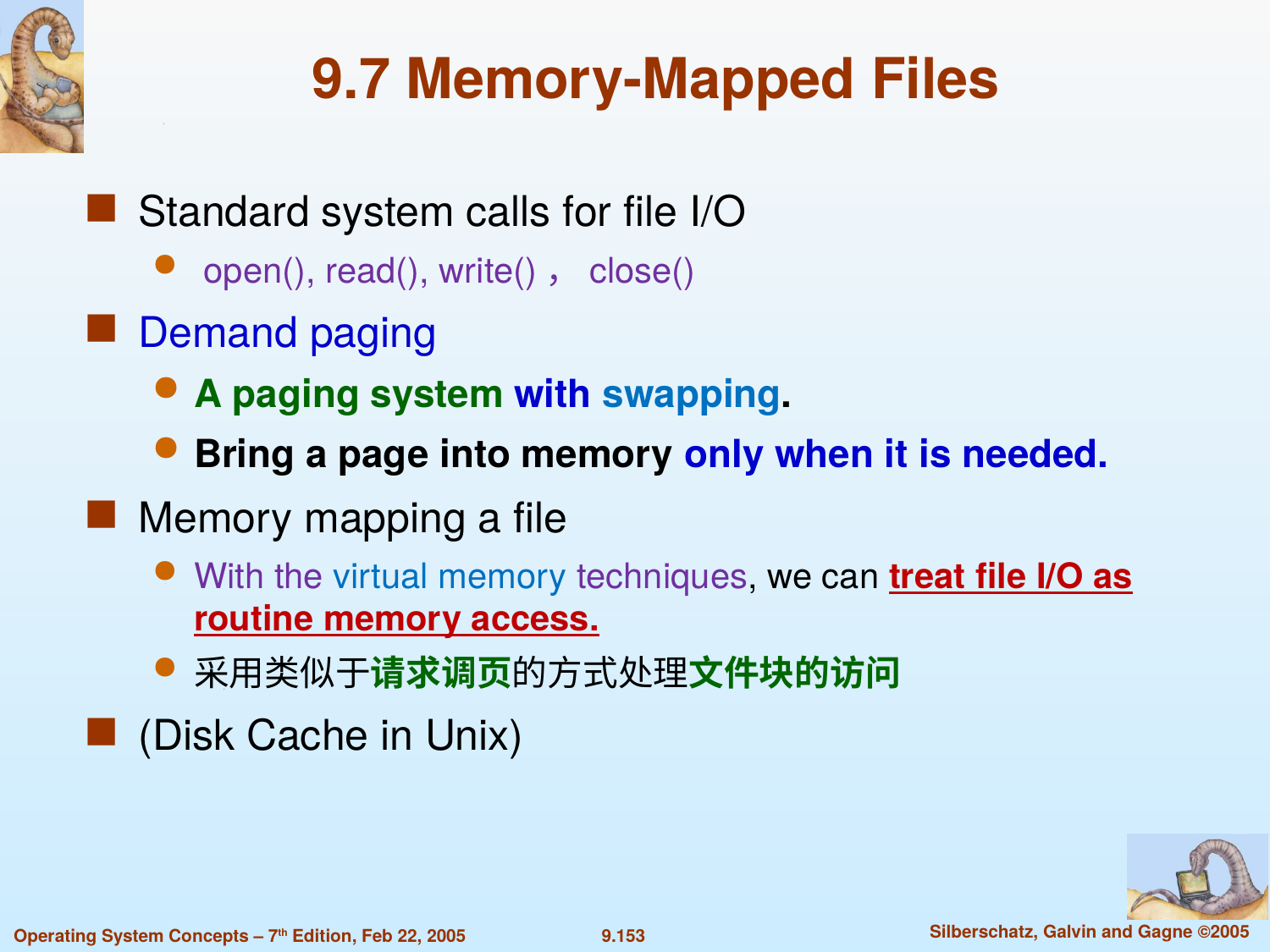

9.7 Memory-Mapped Files
Standard system calls for file I/O
 open(), read(), write()，close()
Demand paging
A paging system with swapping.
Bring a page into memory only when it is needed.
Memory mapping a file
With the virtual memory techniques, we can treat file I/O as routine memory access.
采用类似于请求调页的方式处理文件块的访问
(Disk Cache in Unix)